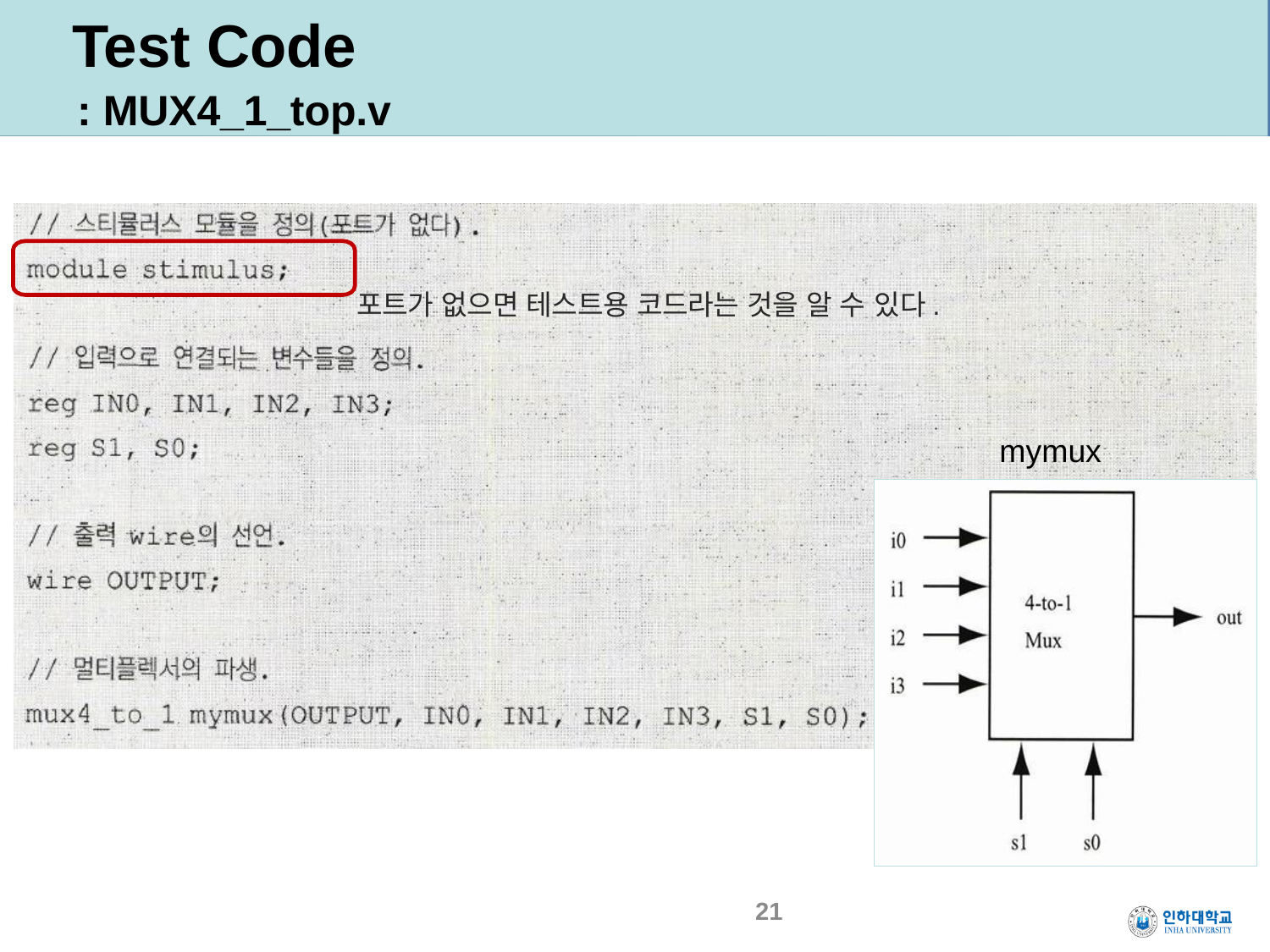

Test Code
: MUX4_1_top.v

포트가 없으면 테스트용 코드라는 것을 알 수 있다.
mymux

21